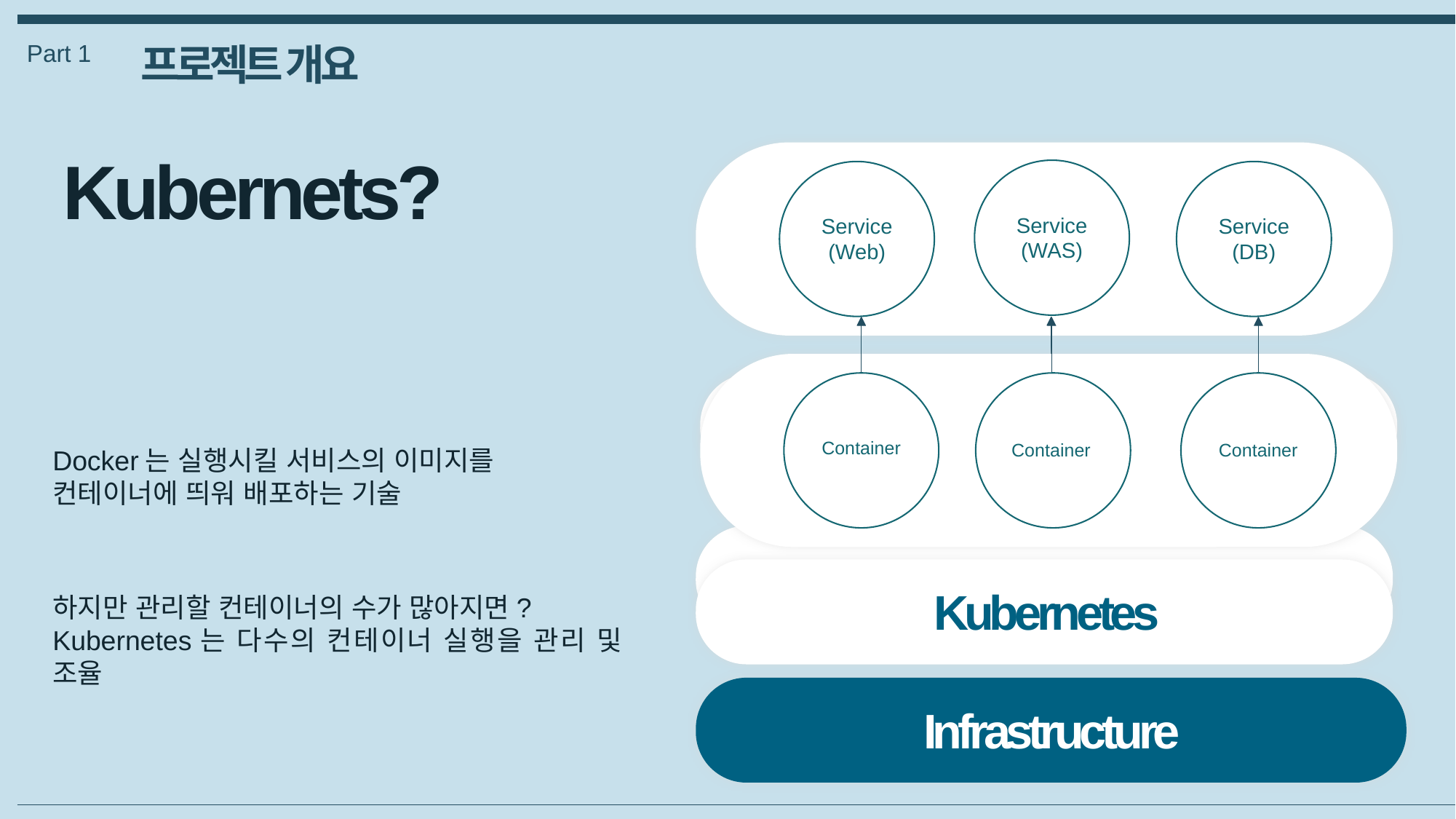

Part 1
프로젝트 개요
Kubernets?

Service
(WAS)

Service
(Web)

Service
(DB)

Container

Container

Container

Docker Engine
Docker는 실행시킬 서비스의 이미지를
컨테이너에 띄워 배포하는 기술

Host OS

Kubernetes
하지만 관리할 컨테이너의 수가 많아지면?
Kubernetes는 다수의 컨테이너 실행을 관리 및 조율

Infrastructure